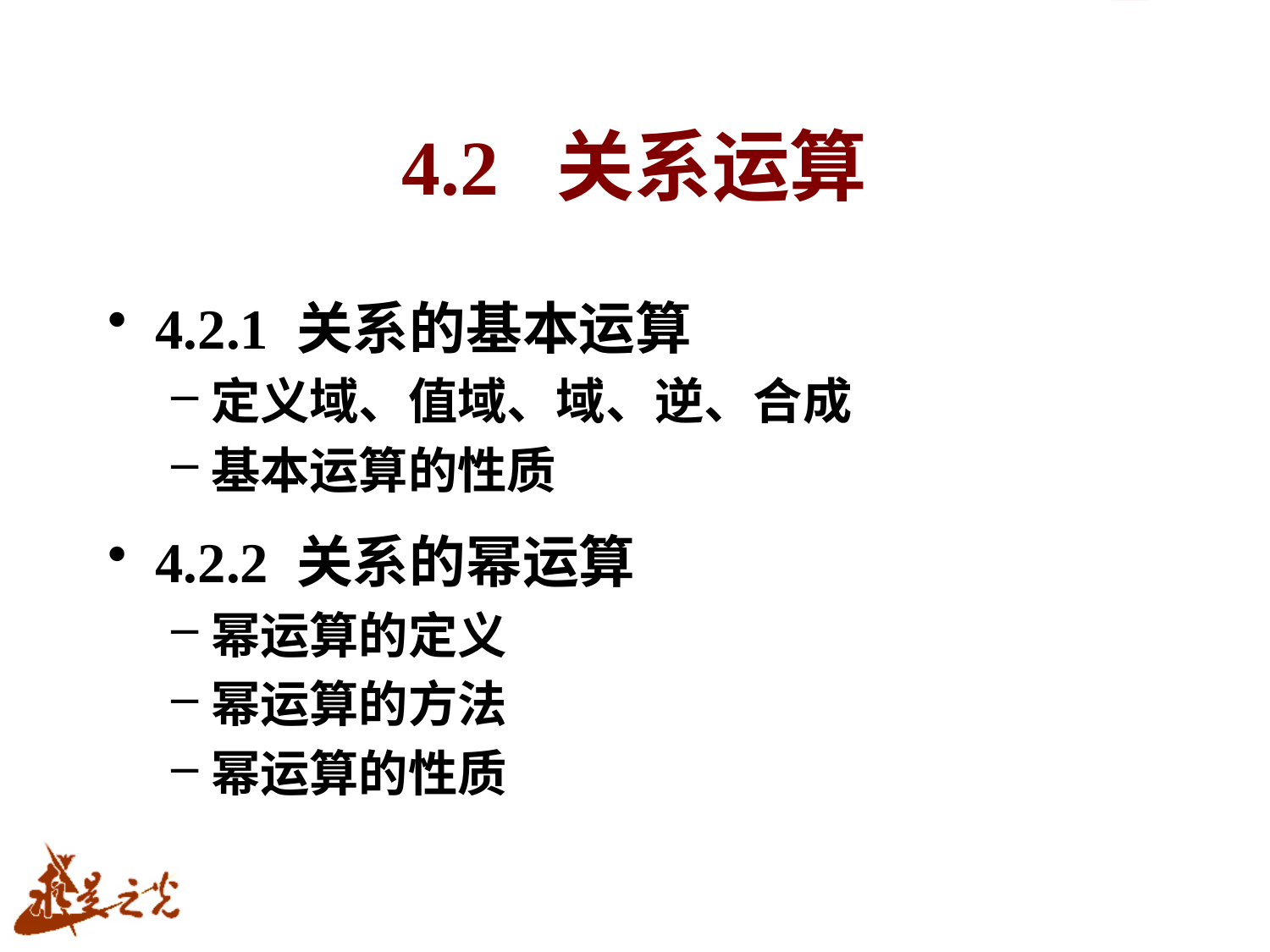

# 4.2  关系运算
4.2.1 关系的基本运算
定义域、值域、域、逆、合成
基本运算的性质
4.2.2 关系的幂运算
幂运算的定义
幂运算的方法
幂运算的性质
16